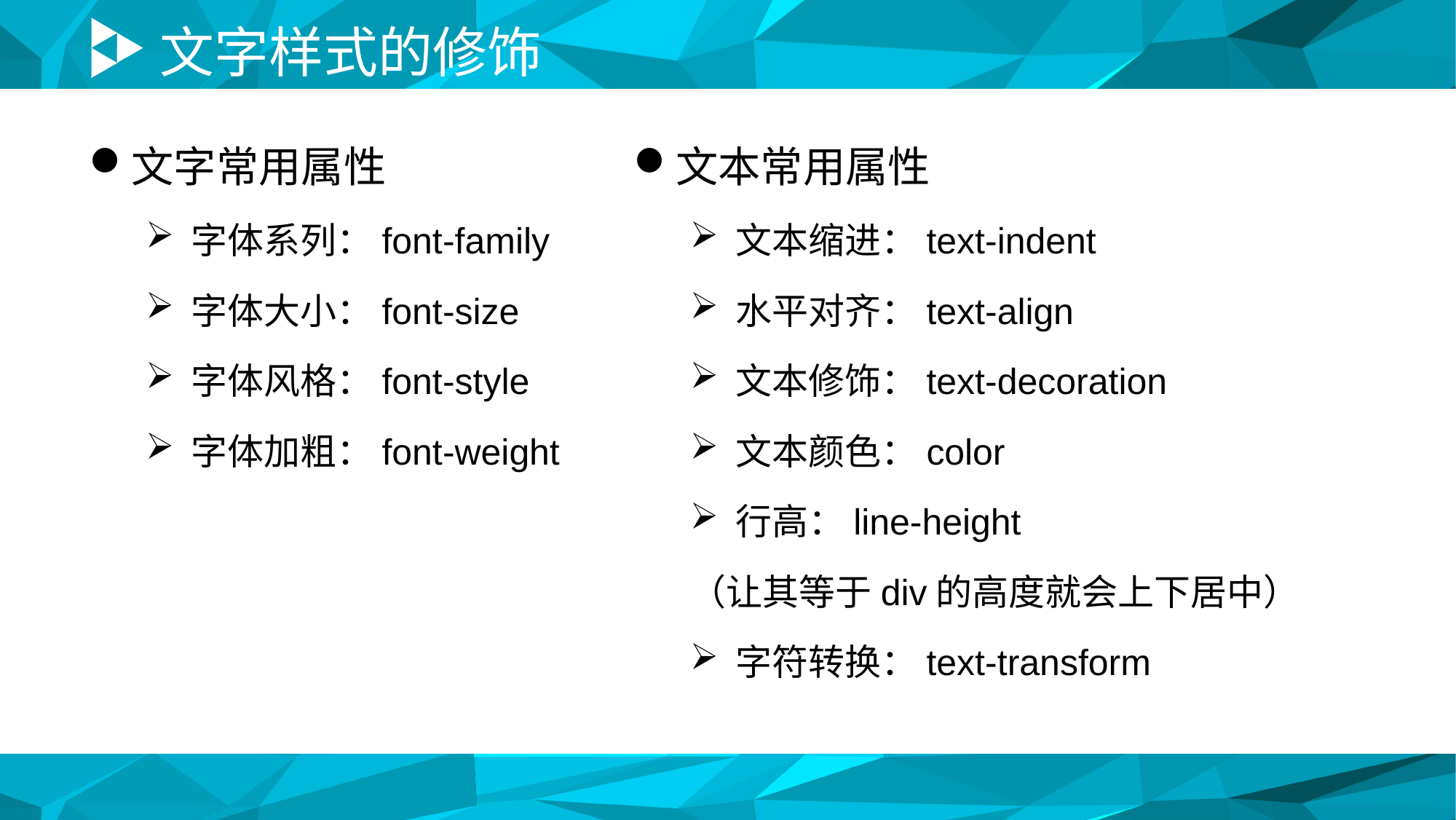

# 文字样式的修饰
文字常用属性
字体系列：font-family
字体大小：font-size
字体风格：font-style
字体加粗：font-weight

文本常用属性
文本缩进：text-indent
水平对齐：text-align
文本修饰：text-decoration
文本颜色：color
行高：line-height
（让其等于div的高度就会上下居中）
字符转换：text-transform